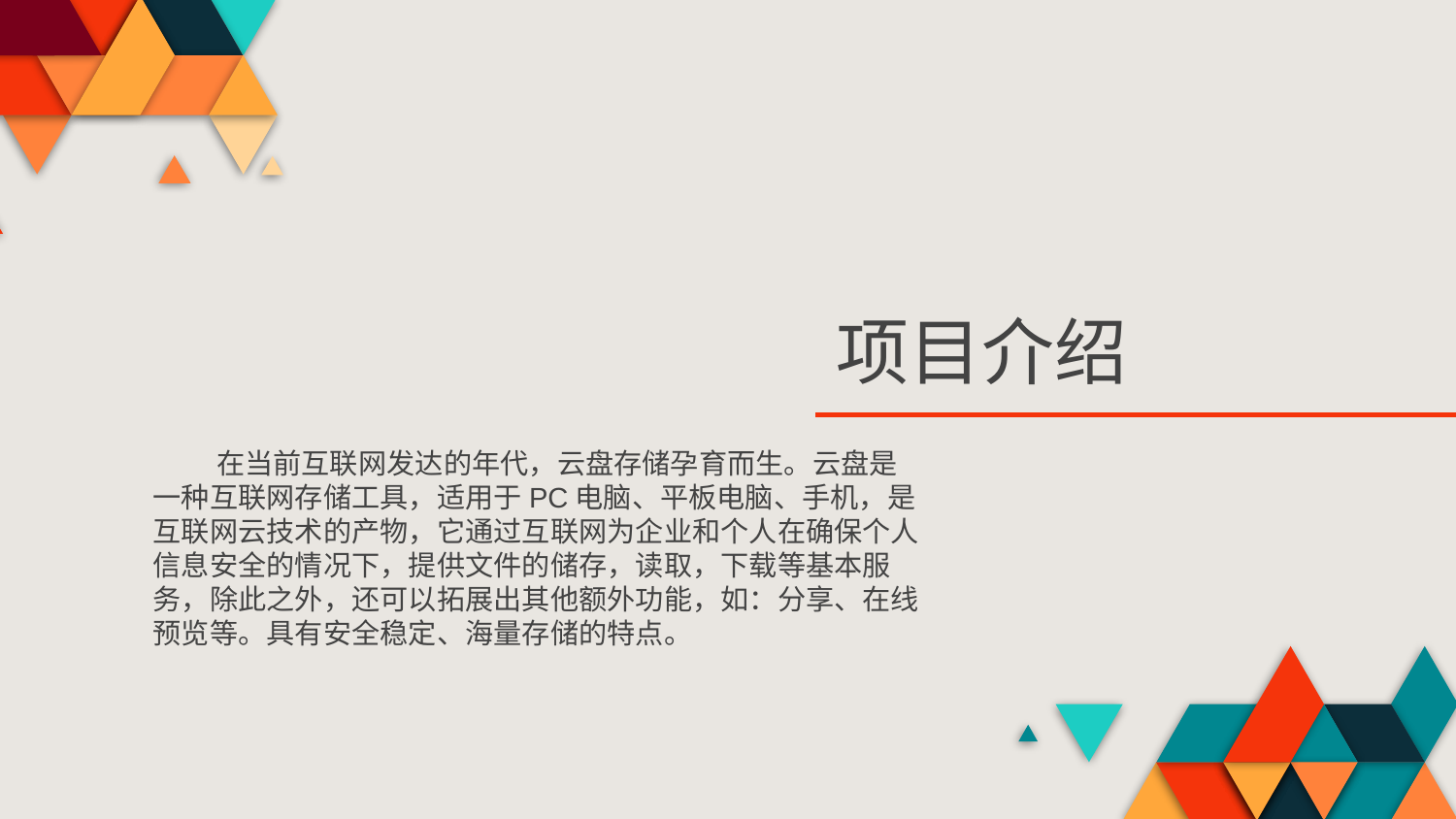

# 项目介绍
         在当前互联网发达的年代，云盘存储孕育而生。云盘是一种互联网存储工具，适用于PC电脑、平板电脑、手机，是互联网云技术的产物，它通过互联网为企业和个人在确保个人信息安全的情况下，提供文件的储存，读取，下载等基本服务，除此之外，还可以拓展出其他额外功能，如：分享、在线预览等。具有安全稳定、海量存储的特点。